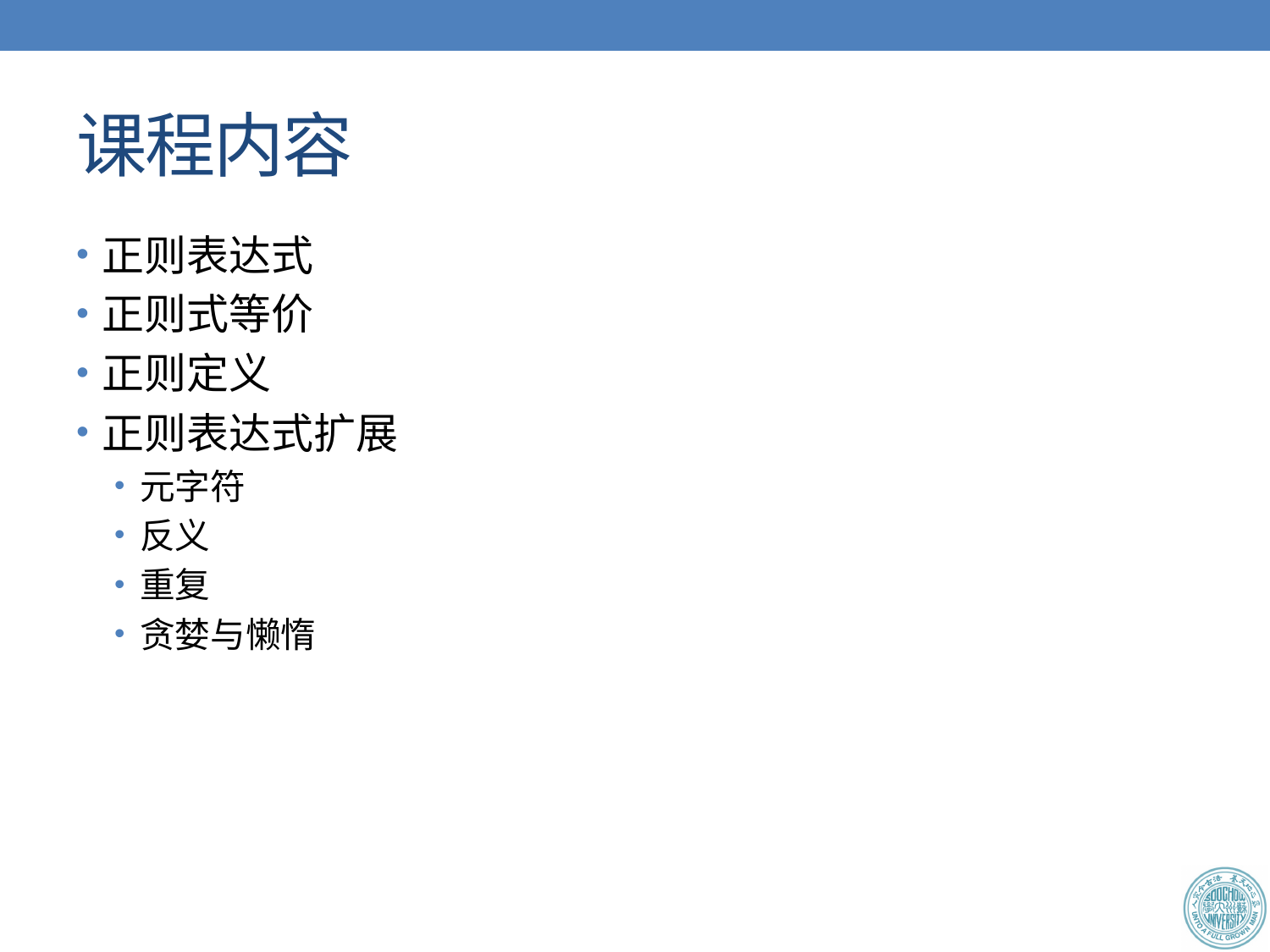

# 课程内容
正则表达式
正则式等价
正则定义
正则表达式扩展
元字符
反义
重复
贪婪与懒惰